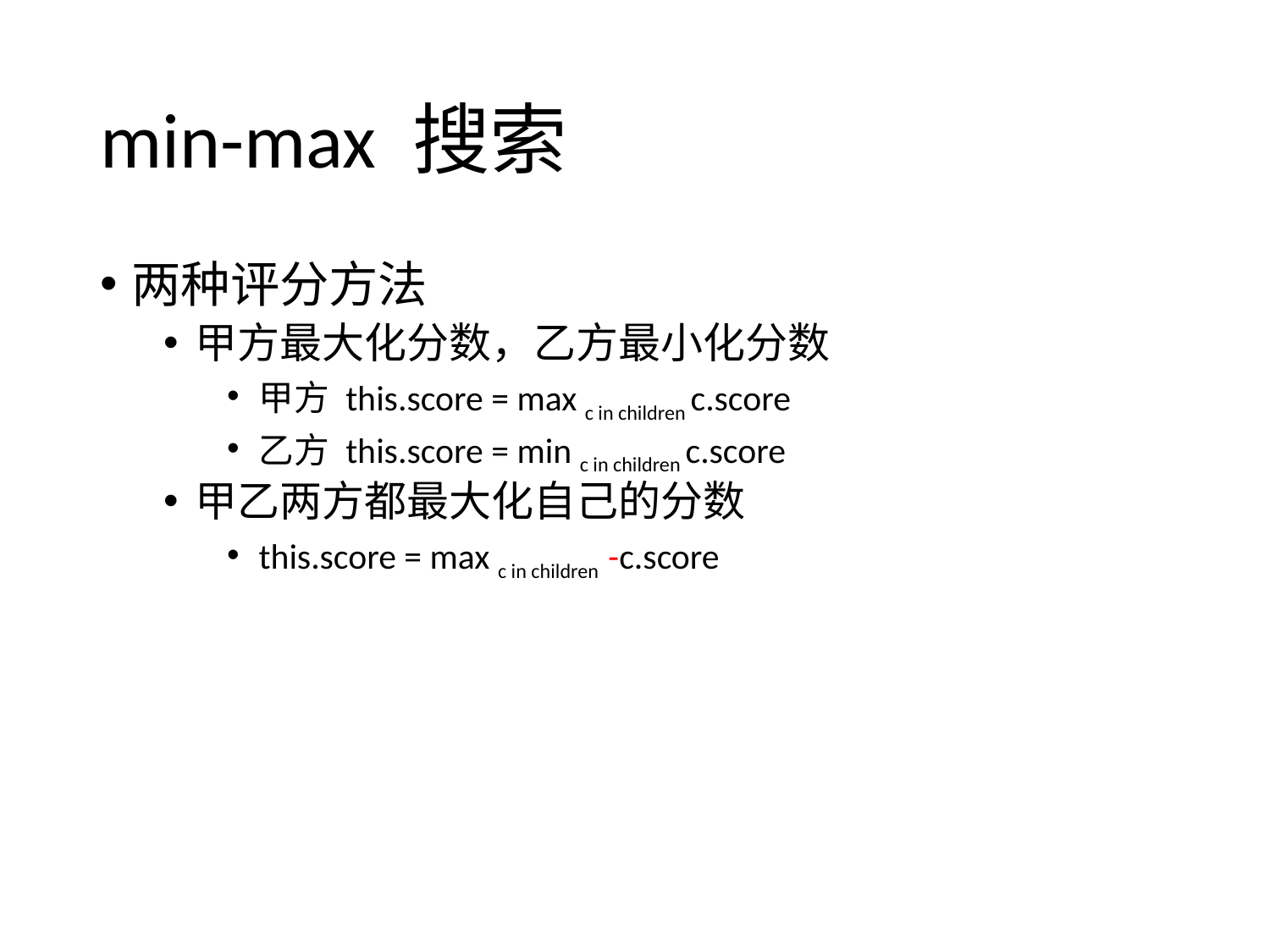

# min-max 搜索
两种评分方法
甲方最大化分数，乙方最小化分数
甲方 this.score = max c in children c.score
乙方 this.score = min c in children c.score
甲乙两方都最大化自己的分数
this.score = max c in children  -c.score